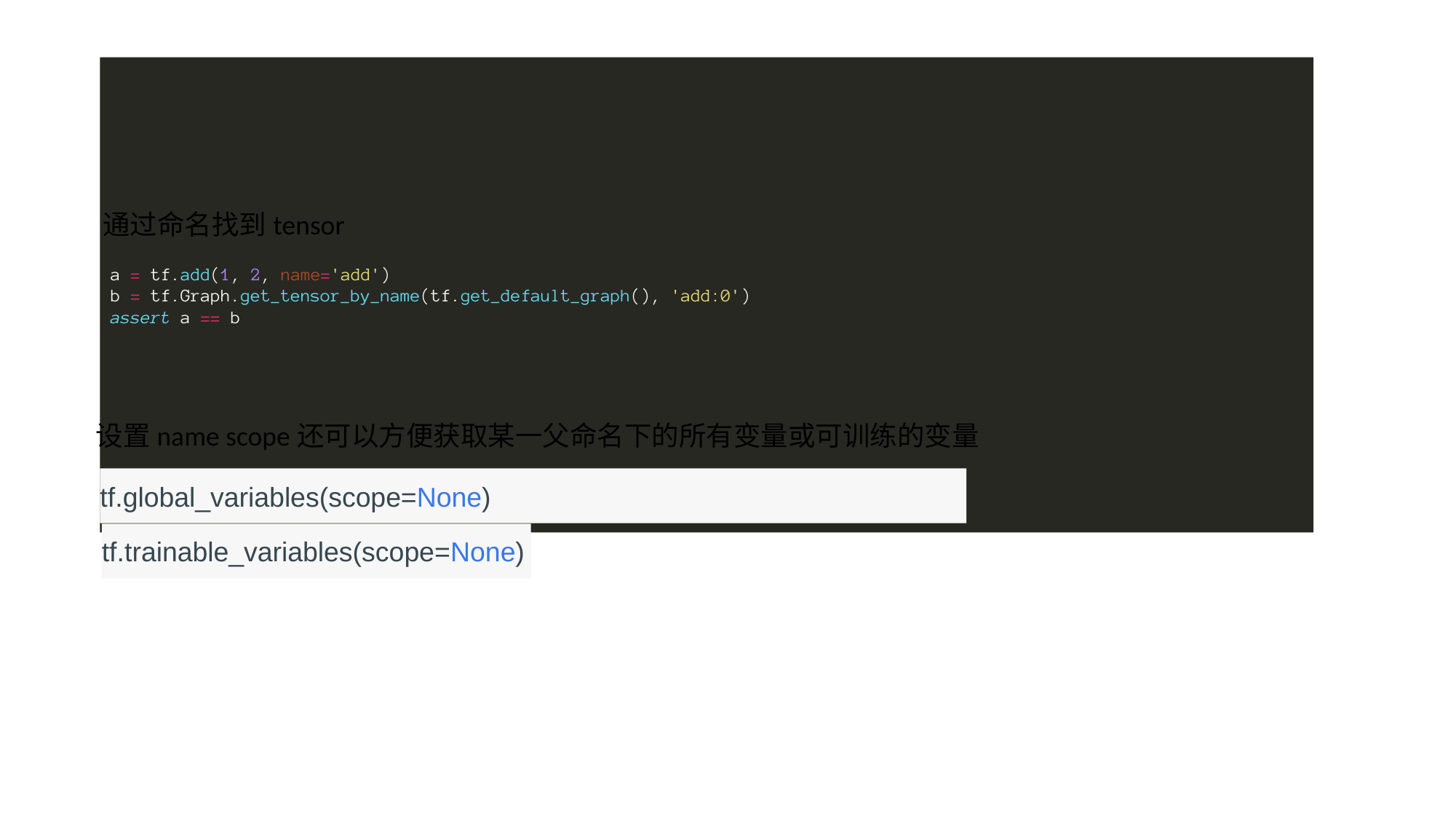

# Name Scope
通过命名找到tensor
a = tf.add(1, 2, name='add')
b = tf.Graph.get_tensor_by_name(tf.get_default_graph(), 'add:0')
assert a == b
设置name scope还可以方便获取某一父命名下的所有变量或可训练的变量
tf.global_variables(scope=None)
tf.trainable_variables(scope=None)